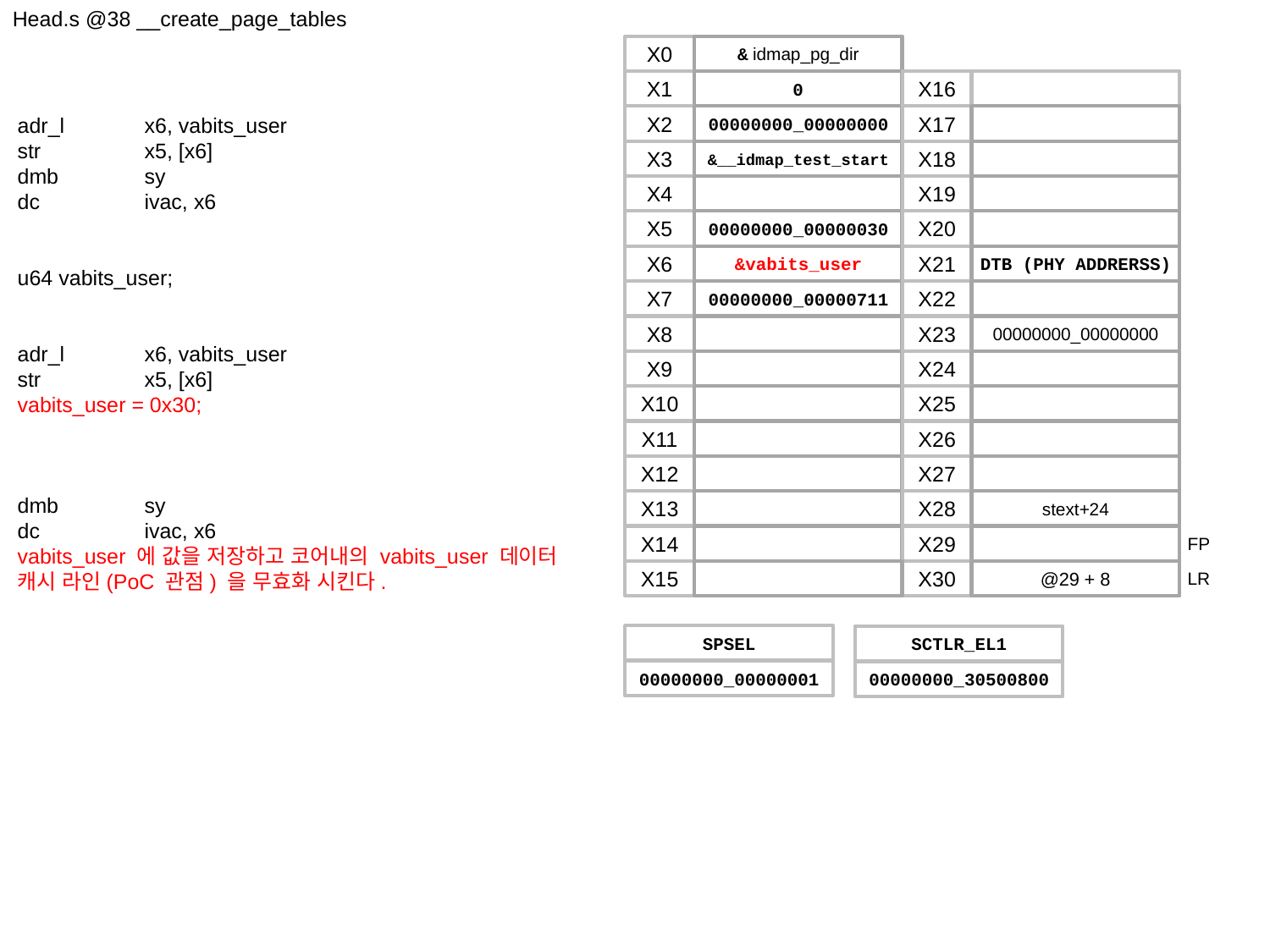

Head.s @38 __create_page_tables
X0
& idmap_pg_dir
X1
0
X16

X2
00000000_00000000
X17

X3
&__idmap_test_start
X18

X4

X19

X5
00000000_00000030
X20

X6
&vabits_user
X21
DTB (PHY ADDRERSS)
X7
00000000_00000711
X22

X8

X23
00000000_00000000
X9

X24

X10

X25

X11

X26

X12

X27

X13

X28
stext+24
X14

X29

FP
X15

X30
@29 + 8
LR
adr_l	x6, vabits_user
str	x5, [x6]
dmb	sy
dc	ivac, x6

u64 vabits_user;

adr_l	x6, vabits_user
str	x5, [x6]
vabits_user = 0x30;

dmb	sy
dc	ivac, x6
vabits_user 에 값을 저장하고 코어내의 vabits_user 데이터 캐시 라인(PoC 관점) 을 무효화 시킨다.

SPSEL
00000000_00000001
SCTLR_EL1
00000000_30500800